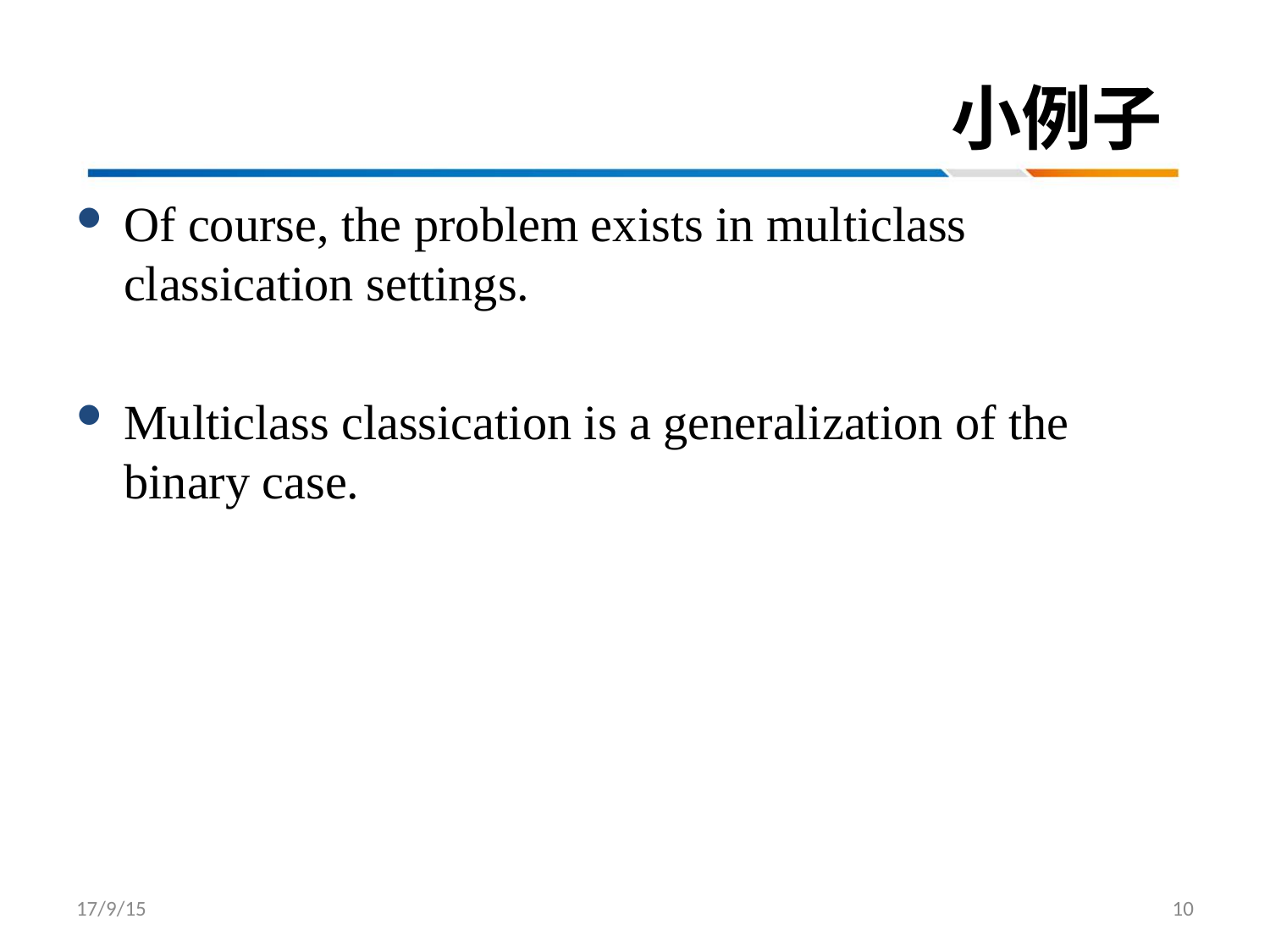

# 小例子
Of course, the problem exists in multiclass classication settings.

Multiclass classication is a generalization of the binary case.
17/9/15
10